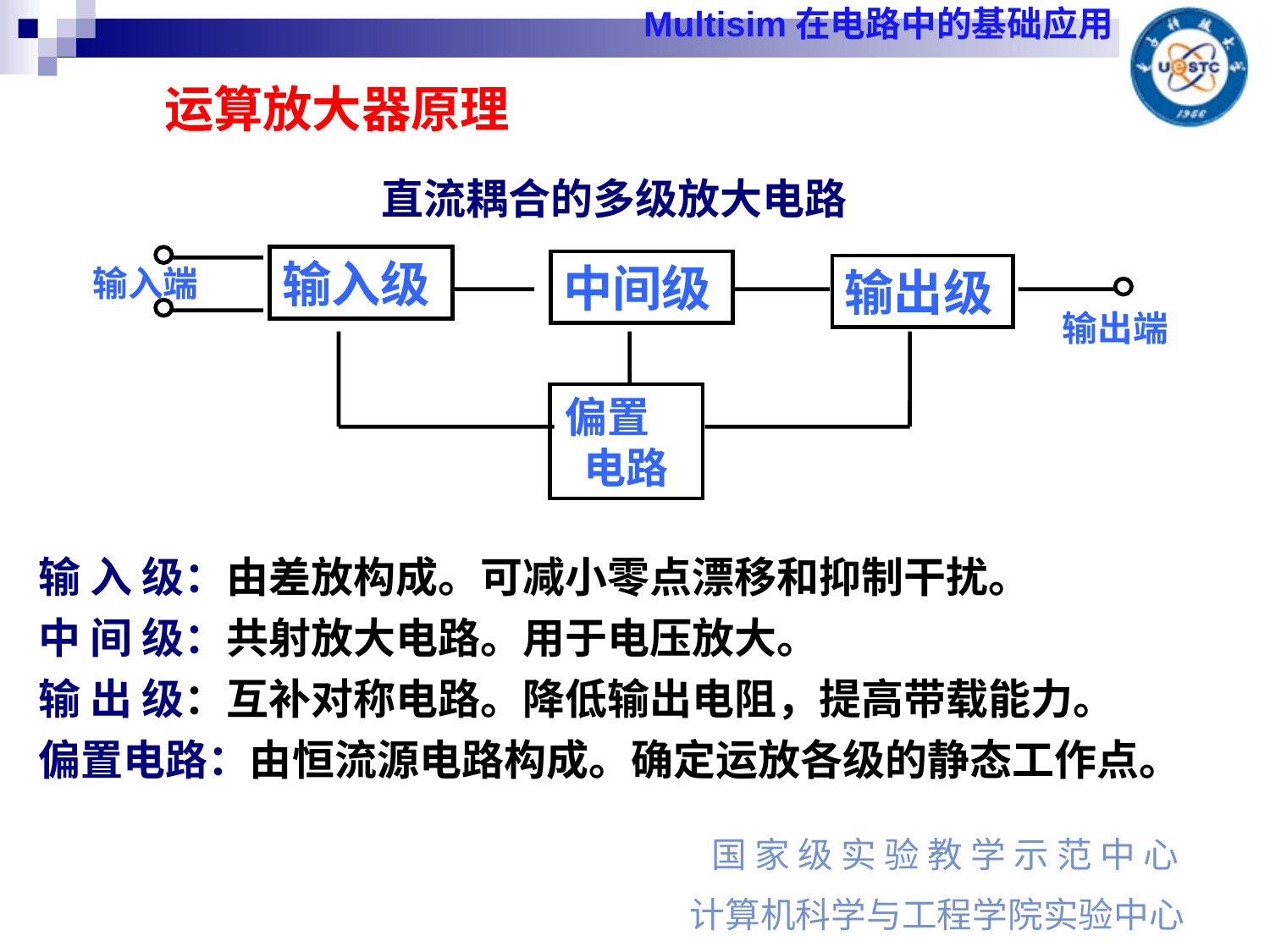

运算放大器原理
直流耦合的多级放大电路

输入级
中间级
输出级
输入端

输出端

偏置
电路

输 入 级：由差放构成。可减小零点漂移和抑制干扰。
中 间 级：共射放大电路。用于电压放大。
输 出 级：互补对称电路。降低输出电阻，提高带载能力。
偏置电路：由恒流源电路构成。确定运放各级的静态工作点。